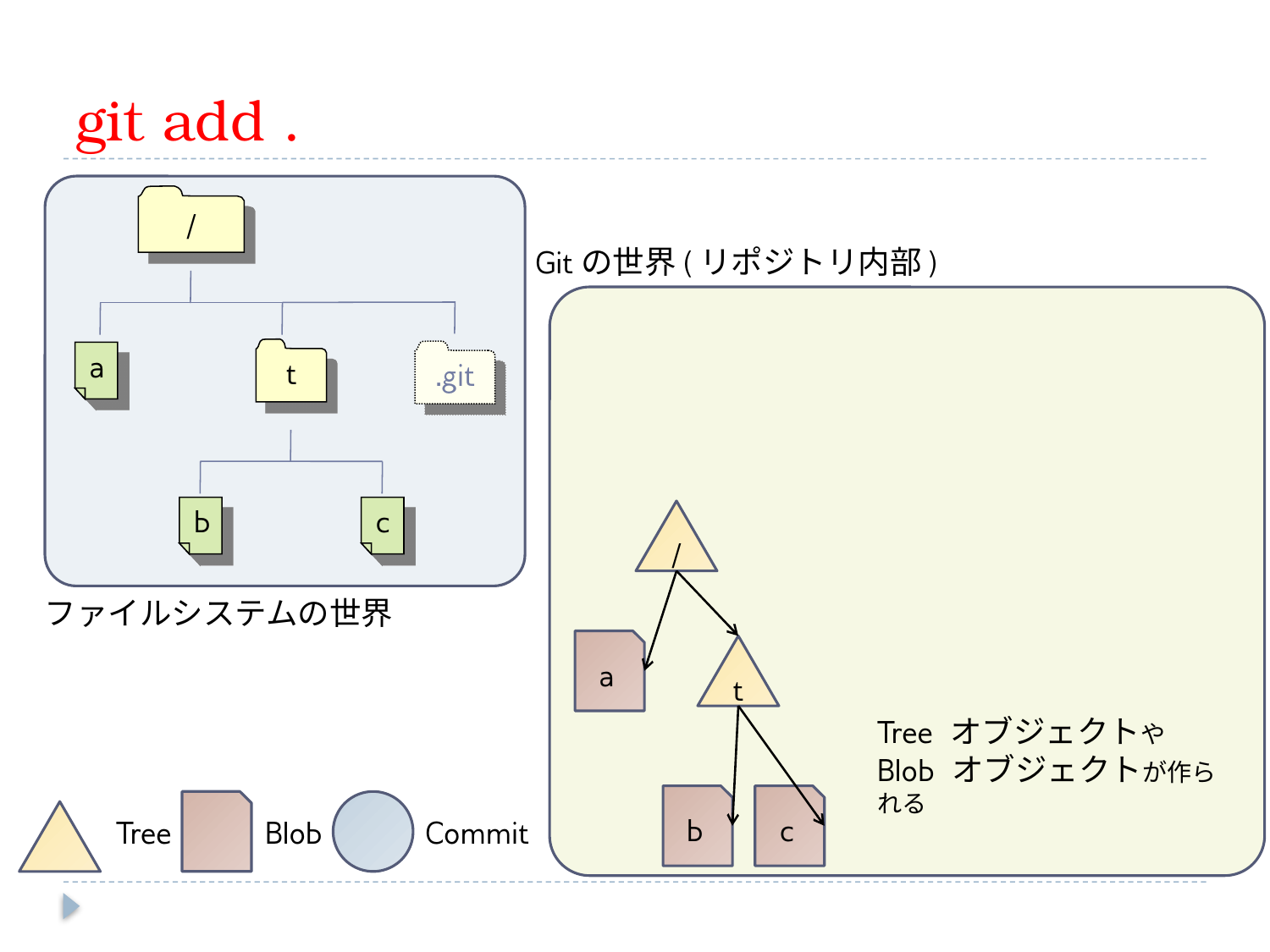

# git add .

/
t
a
b
c
Gitの世界(リポジトリ内部)

.git
/
a
t
b
c
ファイルシステムの世界
Tree オブジェクトや
Blob オブジェクトが作られる

Tree
Blob
Commit